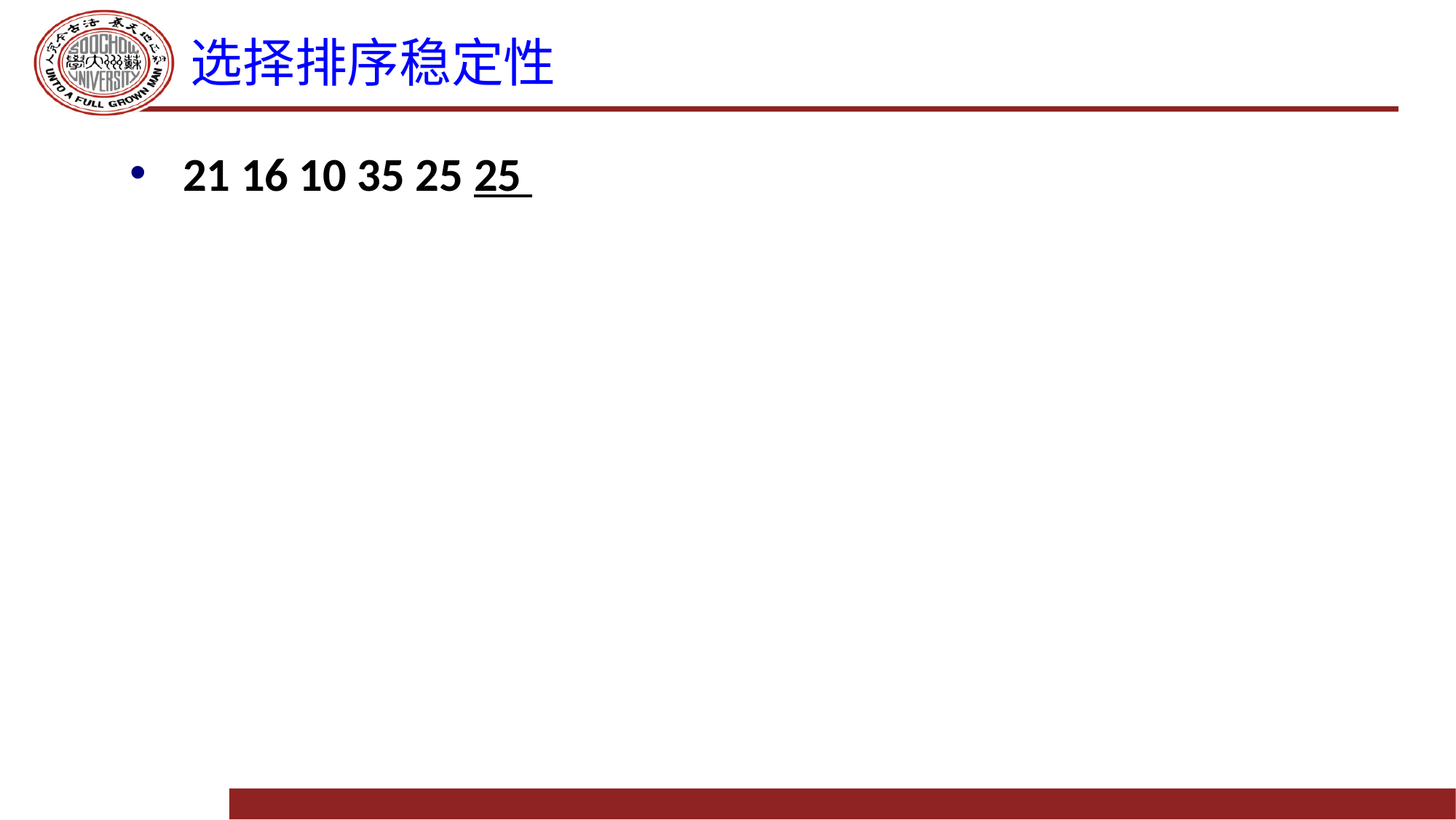

# 选择排序稳定性
21 16 10 35 25 25